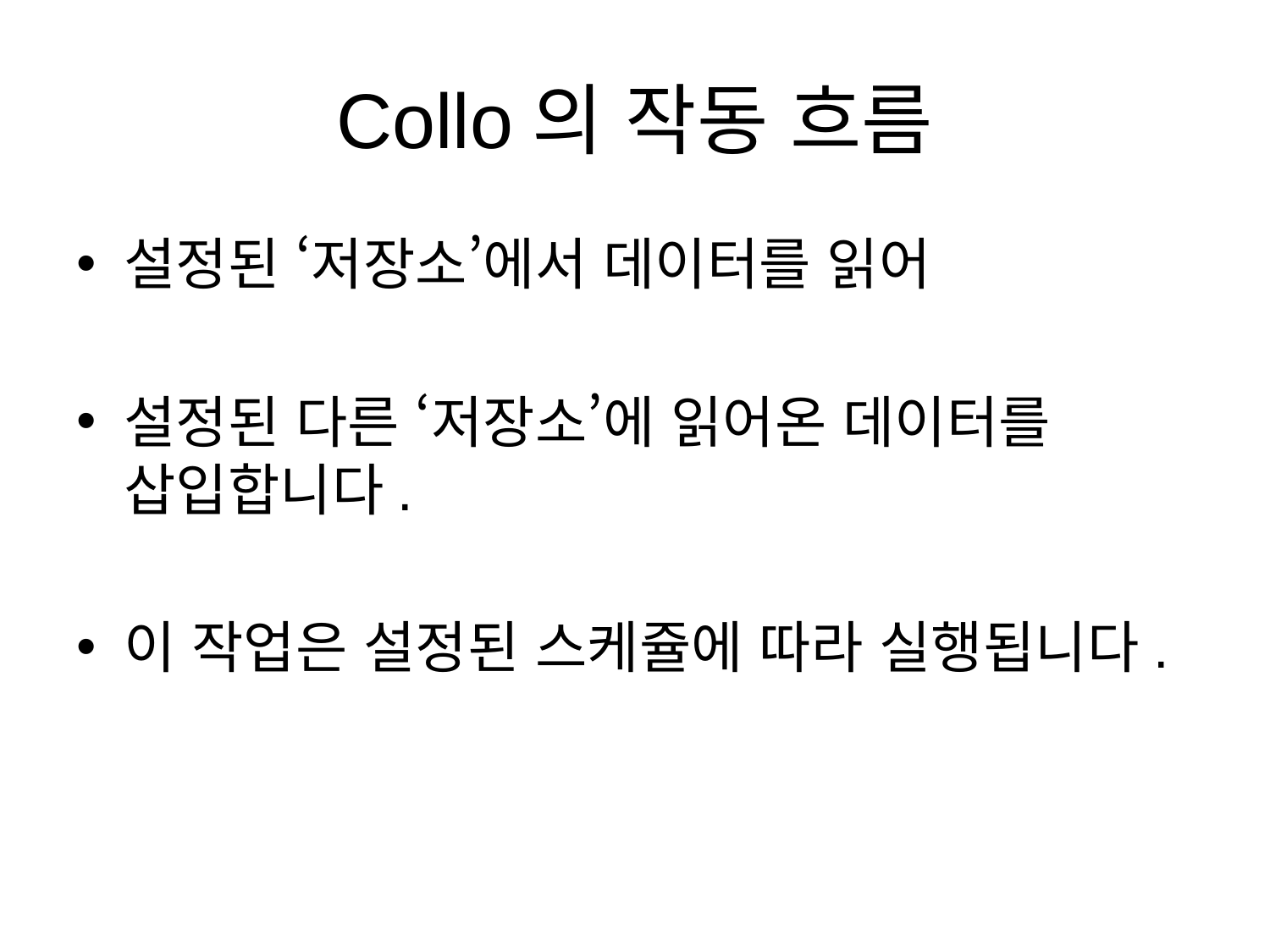

# Collo의 작동 흐름
설정된 ‘저장소’에서 데이터를 읽어

설정된 다른 ‘저장소’에 읽어온 데이터를 삽입합니다.

이 작업은 설정된 스케쥴에 따라 실행됩니다.